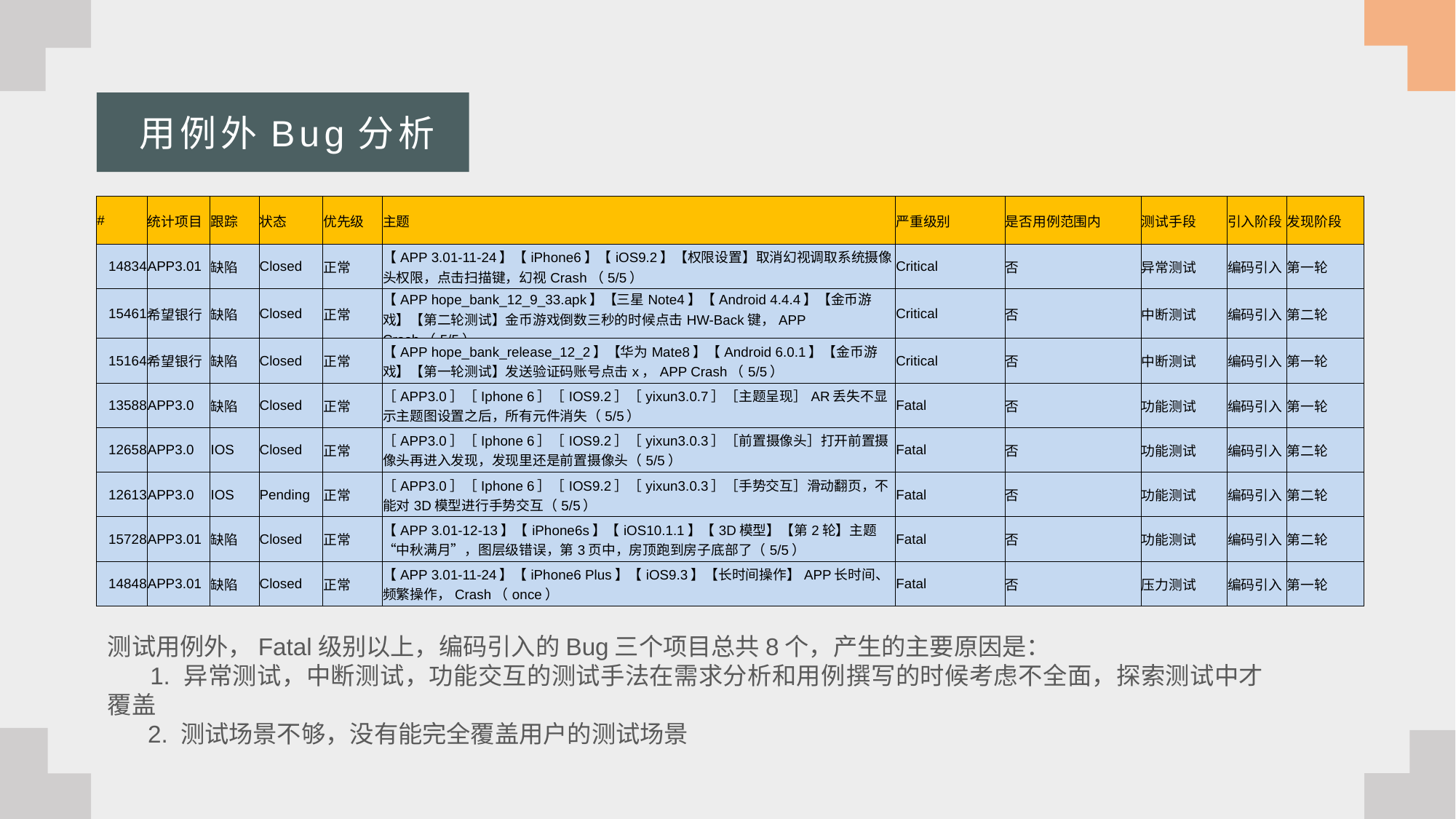

用例外Bug分析
| # | 统计项目 | 跟踪 | 状态 | 优先级 | 主题 | 严重级别 | 是否用例范围内 | 测试手段 | 引入阶段 | 发现阶段 |
| --- | --- | --- | --- | --- | --- | --- | --- | --- | --- | --- |
| 14834 | APP3.01 | 缺陷 | Closed | 正常 | 【APP 3.01-11-24】【iPhone6】【iOS9.2】【权限设置】取消幻视调取系统摄像头权限，点击扫描键，幻视Crash（5/5） | Critical | 否 | 异常测试 | 编码引入 | 第一轮 |
| 15461 | 希望银行 | 缺陷 | Closed | 正常 | 【APP hope\_bank\_12\_9\_33.apk】【三星Note4】【Android 4.4.4】【金币游戏】【第二轮测试】金币游戏倒数三秒的时候点击HW-Back键，APP Crash（5/5） | Critical | 否 | 中断测试 | 编码引入 | 第二轮 |
| 15164 | 希望银行 | 缺陷 | Closed | 正常 | 【APP hope\_bank\_release\_12\_2】【华为Mate8】【Android 6.0.1】【金币游戏】【第一轮测试】发送验证码账号点击x，APP Crash（5/5） | Critical | 否 | 中断测试 | 编码引入 | 第一轮 |
| 13588 | APP3.0 | 缺陷 | Closed | 正常 | ［APP3.0］［Iphone 6］［IOS9.2］［yixun3.0.7］［主题呈现］AR丢失不显示主题图设置之后，所有元件消失（5/5） | Fatal | 否 | 功能测试 | 编码引入 | 第一轮 |
| 12658 | APP3.0 | IOS | Closed | 正常 | ［APP3.0］［Iphone 6］［IOS9.2］［yixun3.0.3］［前置摄像头］打开前置摄像头再进入发现，发现里还是前置摄像头（5/5） | Fatal | 否 | 功能测试 | 编码引入 | 第二轮 |
| 12613 | APP3.0 | IOS | Pending | 正常 | ［APP3.0］［Iphone 6］［IOS9.2］［yixun3.0.3］［手势交互］滑动翻页，不能对3D模型进行手势交互（5/5） | Fatal | 否 | 功能测试 | 编码引入 | 第二轮 |
| 15728 | APP3.01 | 缺陷 | Closed | 正常 | 【APP 3.01-12-13】【iPhone6s】【iOS10.1.1】【3D模型】【第2轮】主题“中秋满月”，图层级错误，第3页中，房顶跑到房子底部了（5/5） | Fatal | 否 | 功能测试 | 编码引入 | 第二轮 |
| 14848 | APP3.01 | 缺陷 | Closed | 正常 | 【APP 3.01-11-24】【iPhone6 Plus】【iOS9.3】【长时间操作】APP长时间、频繁操作，Crash（once） | Fatal | 否 | 压力测试 | 编码引入 | 第一轮 |
测试用例外，Fatal级别以上，编码引入的Bug三个项目总共8个，产生的主要原因是：
      1. 异常测试，中断测试，功能交互的测试手法在需求分析和用例撰写的时候考虑不全面，探索测试中才覆盖
      2. 测试场景不够，没有能完全覆盖用户的测试场景